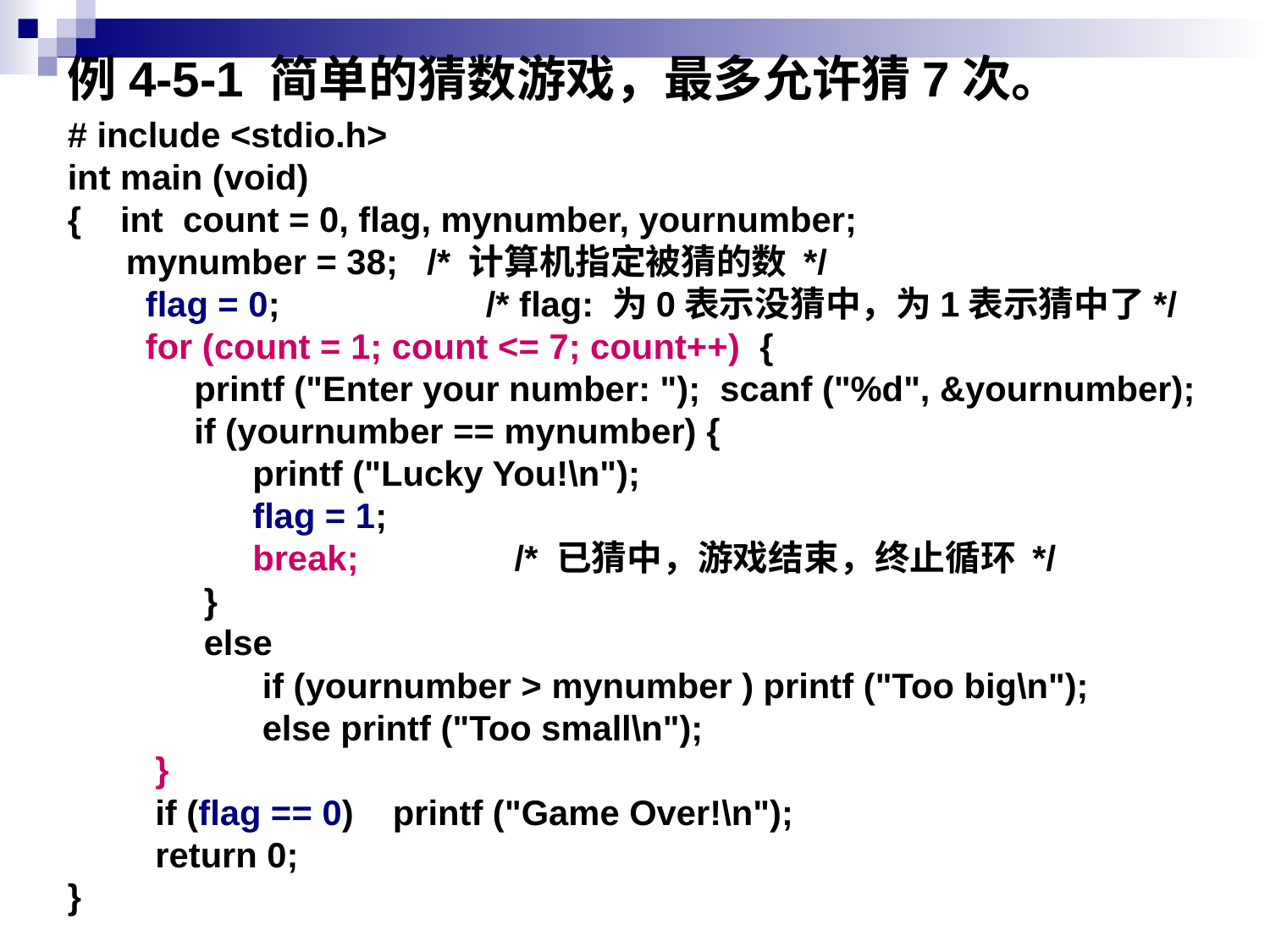

# 例4-5-1 简单的猜数游戏，最多允许猜7次。
# include <stdio.h>
int main (void)
{    int  count = 0, flag, mynumber, yournumber;
      mynumber = 38;   /* 计算机指定被猜的数 */
        flag = 0;	            /* flag: 为0表示没猜中，为1表示猜中了*/
        for (count = 1; count <= 7; count++)  {
             printf ("Enter your number: ");  scanf ("%d", &yournumber);
             if (yournumber == mynumber) {
                   printf ("Lucky You!\n");
                   flag = 1;
                   break;                /* 已猜中，游戏结束，终止循环 */
              }
              else
                    if (yournumber > mynumber ) printf ("Too big\n");
                    else printf ("Too small\n");
         }
         if (flag == 0)    printf ("Game Over!\n");
         return 0;
}